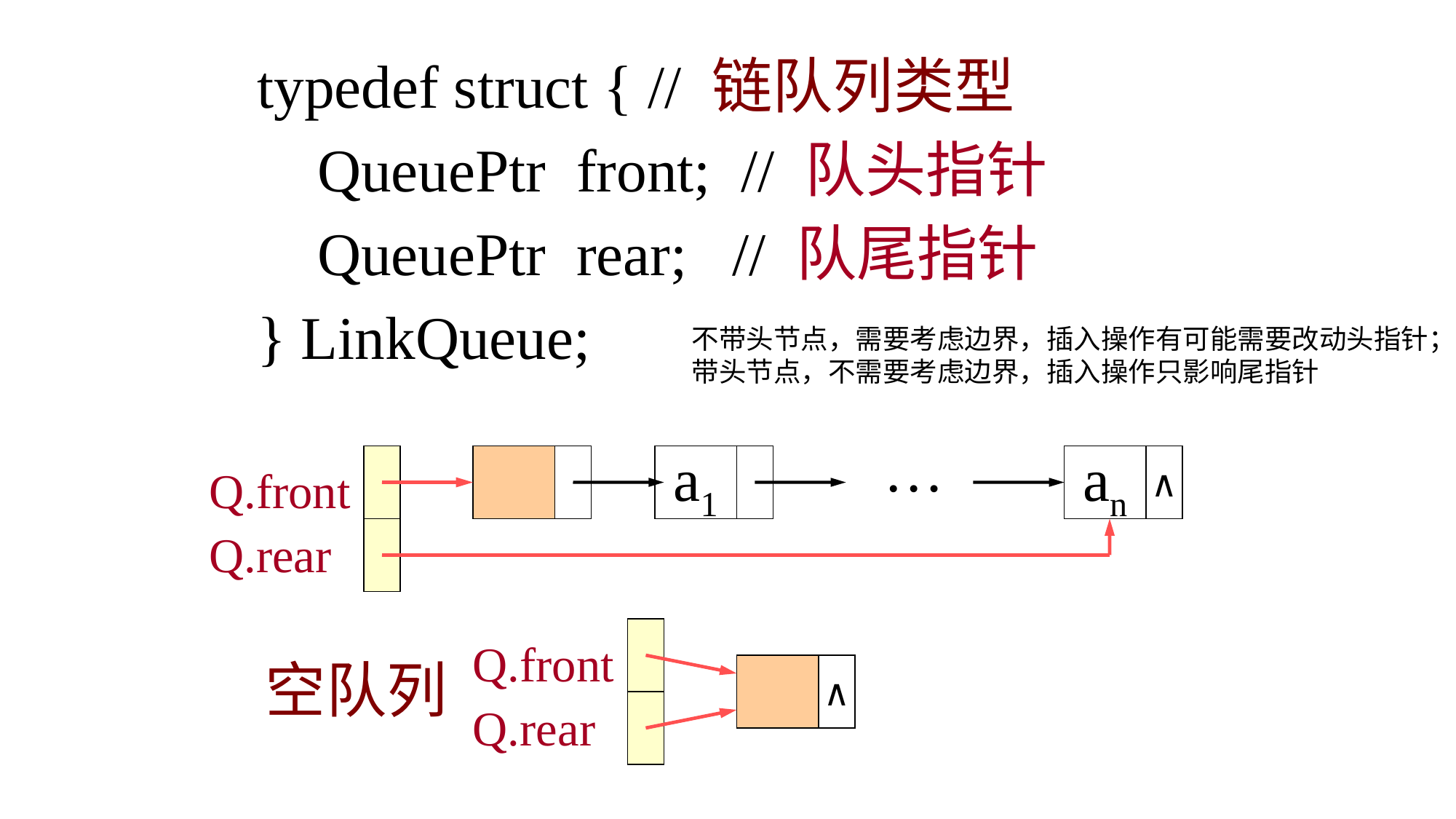

typedef struct { // 链队列类型
    QueuePtr  front;  // 队头指针
    QueuePtr  rear;   // 队尾指针
} LinkQueue;
不带头节点，需要考虑边界，插入操作有可能需要改动头指针；
带头节点，不需要考虑边界，插入操作只影响尾指针
…

a1

an
∧
Q.front
Q.rear

Q.front
Q.rear
空队列

∧